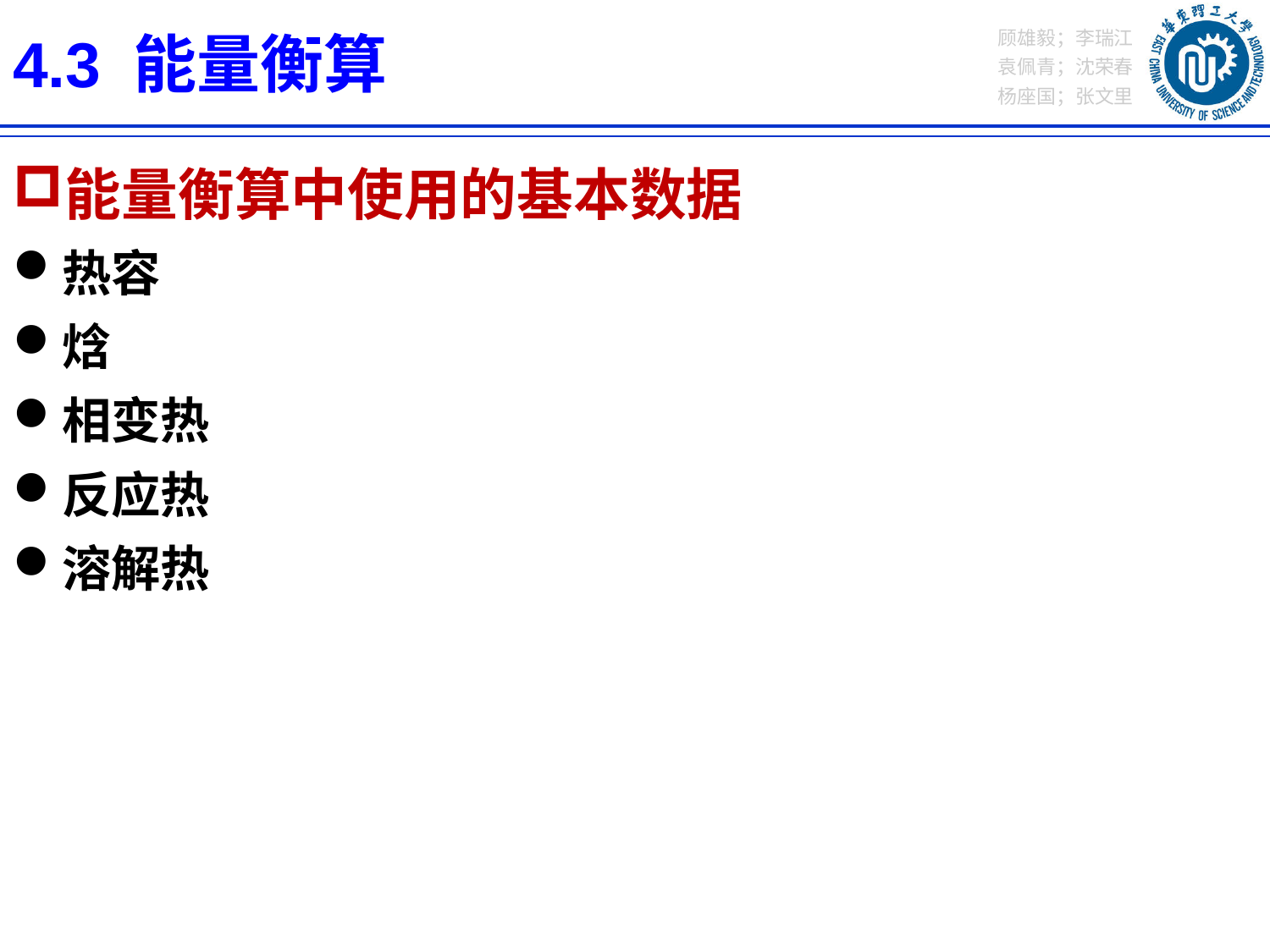

4.3 能量衡算
能量衡算中使用的基本数据
热容
焓
相变热
反应热
溶解热